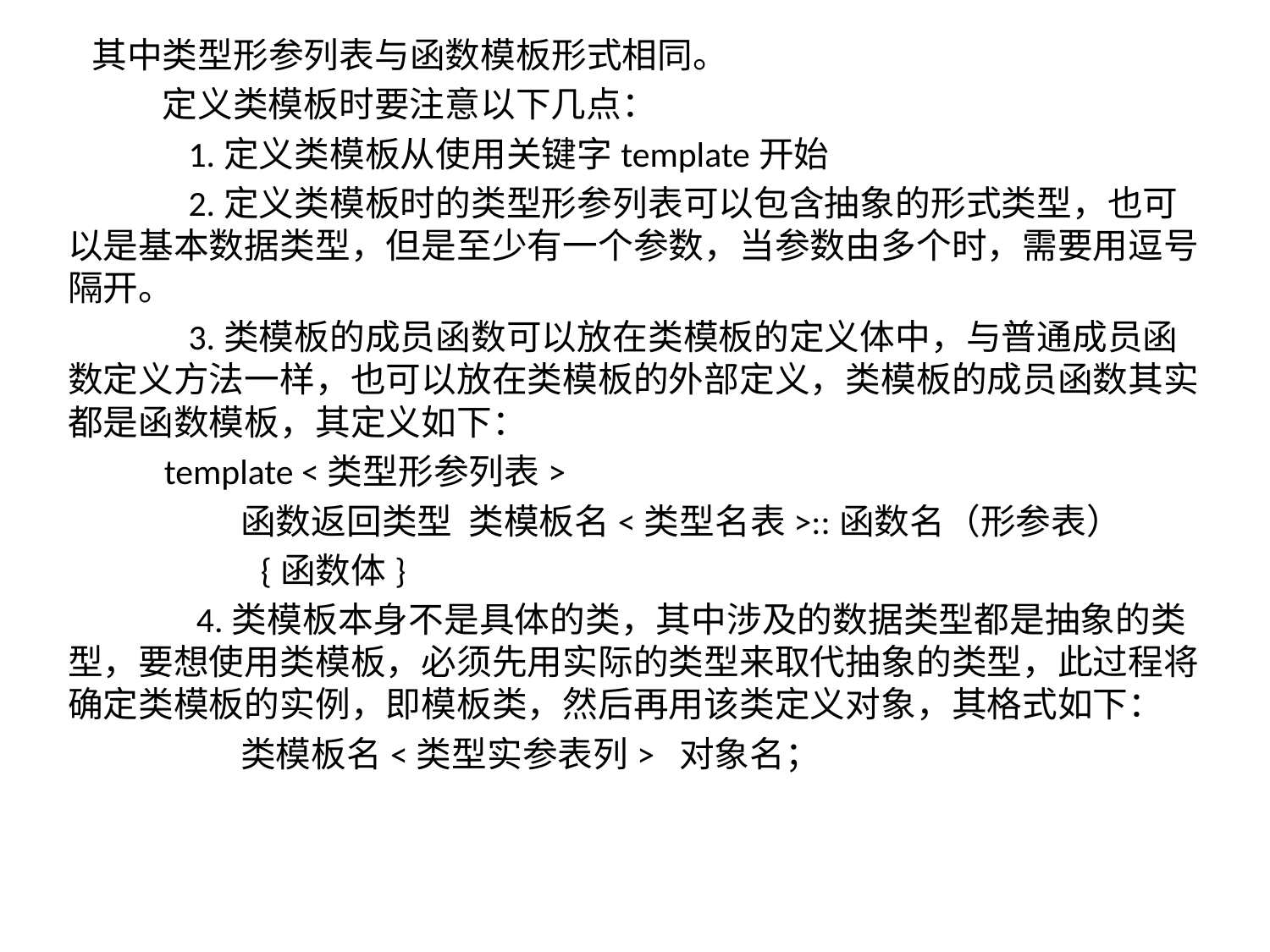

其中类型形参列表与函数模板形式相同。
           定义类模板时要注意以下几点：
               1.定义类模板从使用关键字template开始
               2.定义类模板时的类型形参列表可以包含抽象的形式类型，也可以是基本数据类型，但是至少有一个参数，当参数由多个时，需要用逗号隔开。
               3.类模板的成员函数可以放在类模板的定义体中，与普通成员函数定义方法一样，也可以放在类模板的外部定义，类模板的成员函数其实都是函数模板，其定义如下：
            template <类型形参列表>
                     函数返回类型  类模板名<类型名表>::函数名（形参表）
                        {函数体}
                4.类模板本身不是具体的类，其中涉及的数据类型都是抽象的类型，要想使用类模板，必须先用实际的类型来取代抽象的类型，此过程将确定类模板的实例，即模板类，然后再用该类定义对象，其格式如下：
                     类模板名<类型实参表列>  对象名；